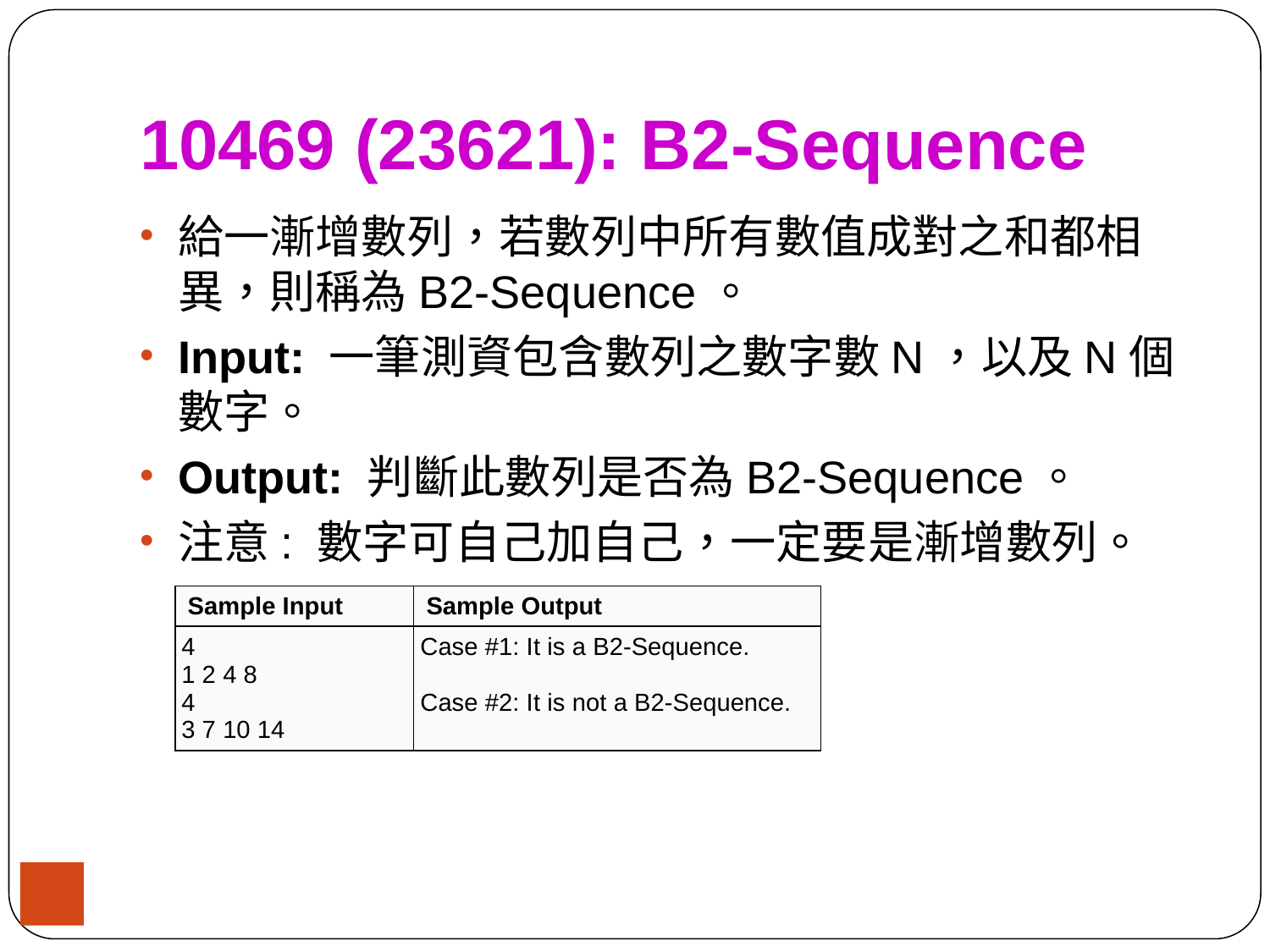

# 10469 (23621): B2-Sequence
給一漸增數列，若數列中所有數值成對之和都相異，則稱為B2-Sequence。
Input: 一筆測資包含數列之數字數N，以及N個數字。
Output: 判斷此數列是否為B2-Sequence。
注意: 數字可自己加自己，一定要是漸增數列。
| Sample Input | Sample Output |
| --- | --- |
| 4 1 2 4 8 4 3 7 10 14 | Case #1: It is a B2-Sequence. Case #2: It is not a B2-Sequence. |